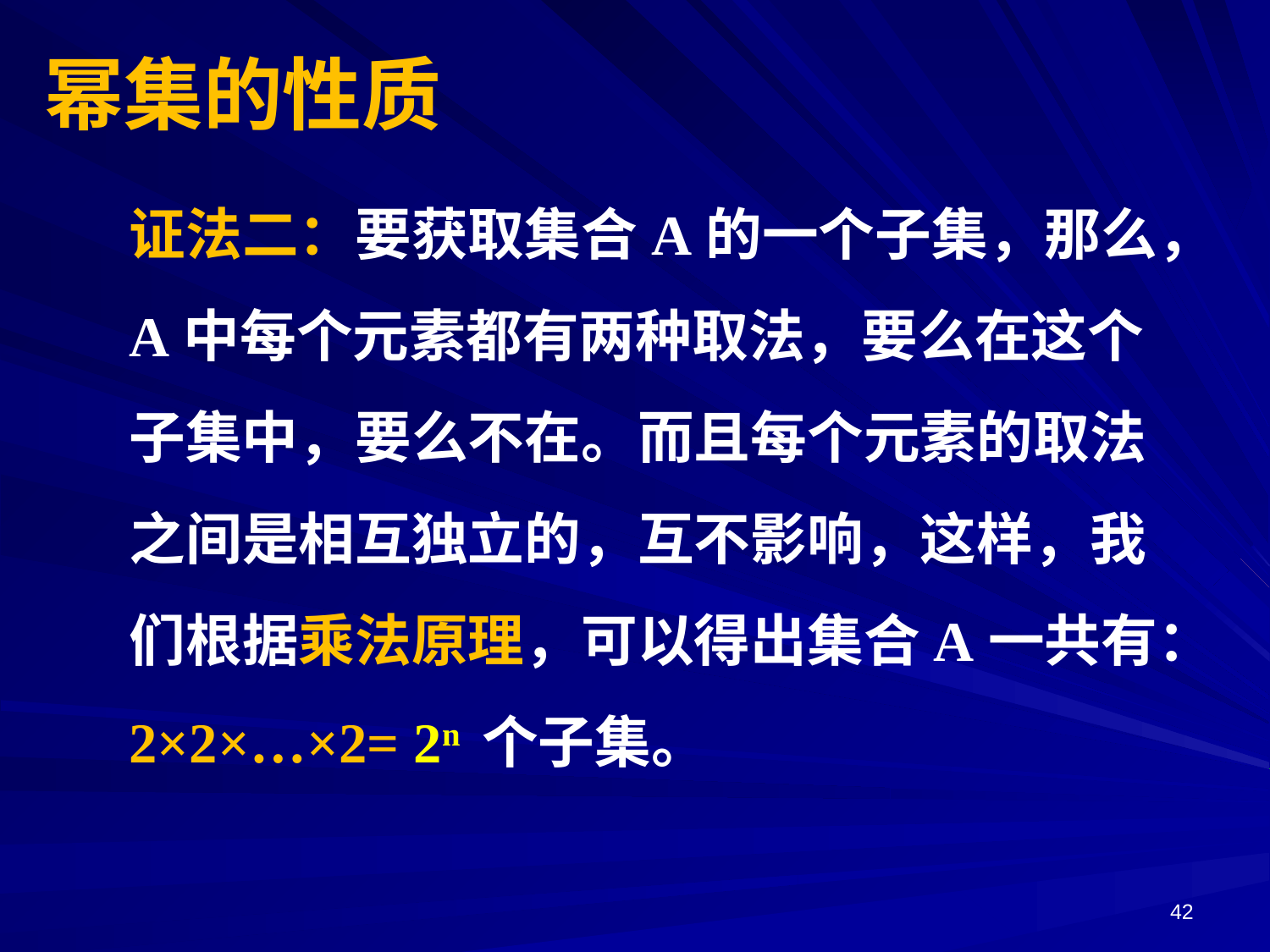

幂集的性质
	证法二：要获取集合A的一个子集，那么，A中每个元素都有两种取法，要么在这个子集中，要么不在。而且每个元素的取法之间是相互独立的，互不影响，这样，我们根据乘法原理，可以得出集合A一共有：2×2×…×2= 2n 个子集。

42